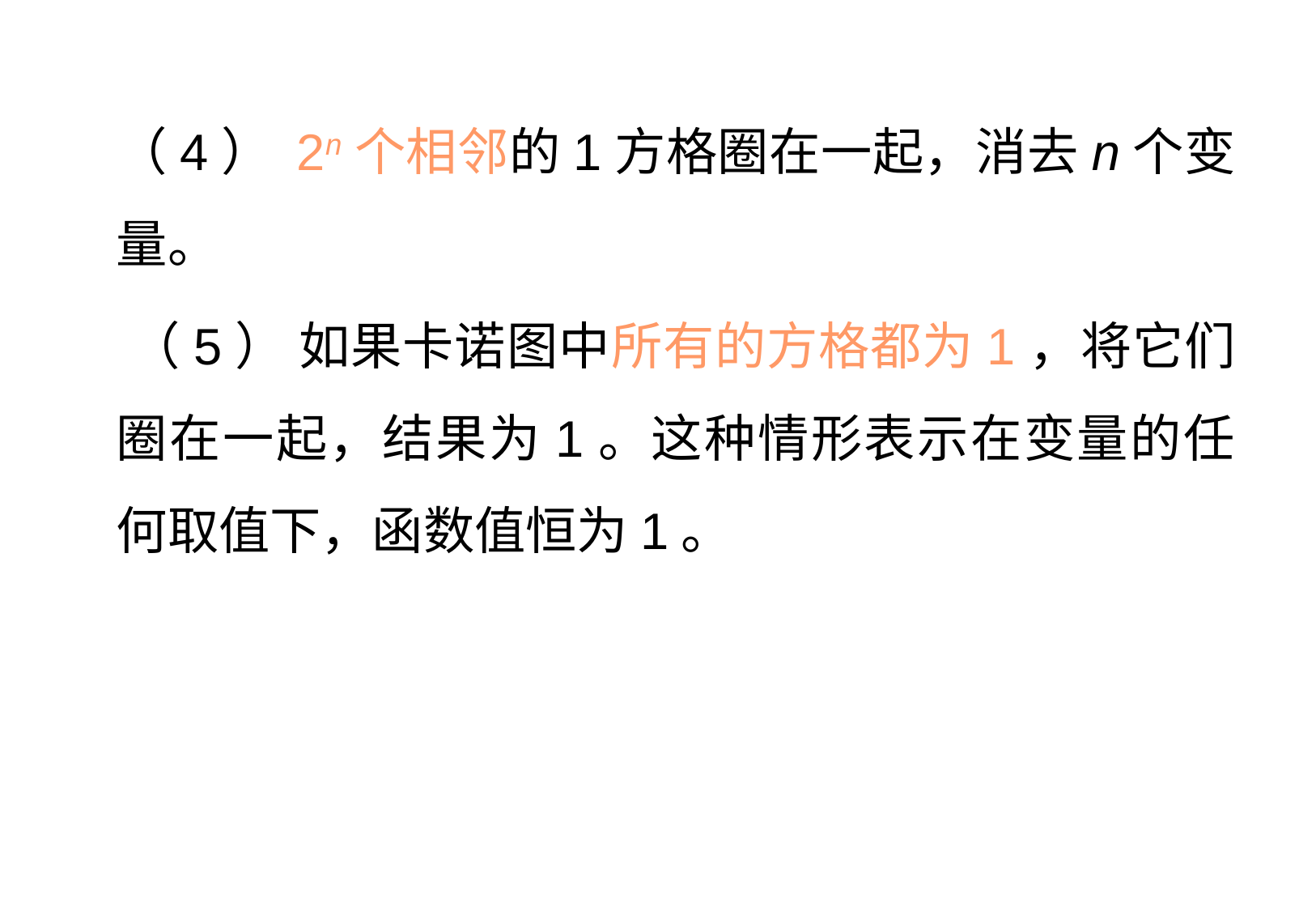

（4） 2n个相邻的1方格圈在一起，消去n个变量。
    （5） 如果卡诺图中所有的方格都为1，将它们圈在一起，结果为1。这种情形表示在变量的任何取值下，函数值恒为1。